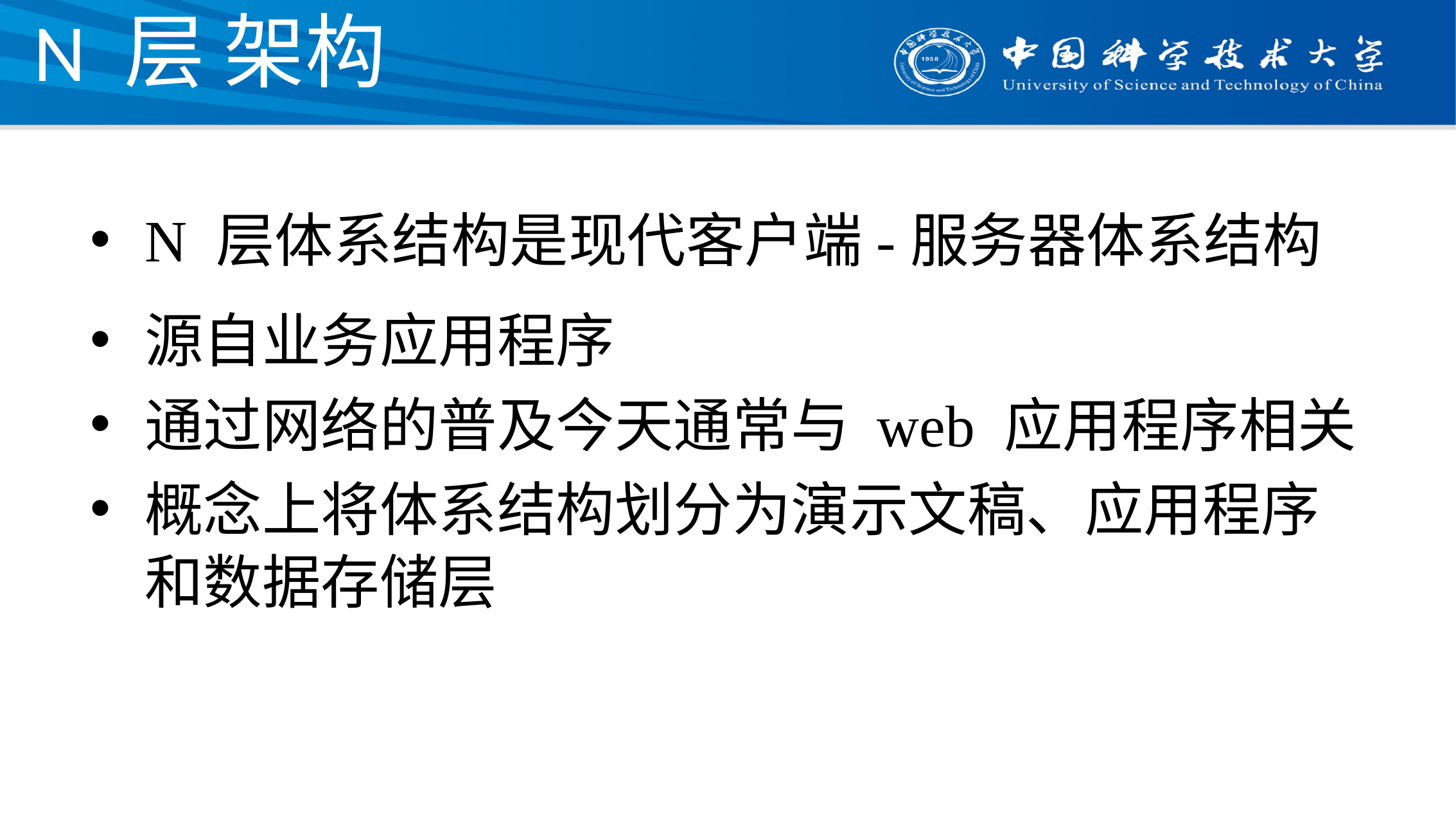

# N 层 架构
N 层体系结构是现代客户端-服务器体系结构
源自业务应用程序
通过网络的普及今天通常与 web 应用程序相关
概念上将体系结构划分为演示文稿、应用程序和数据存储层